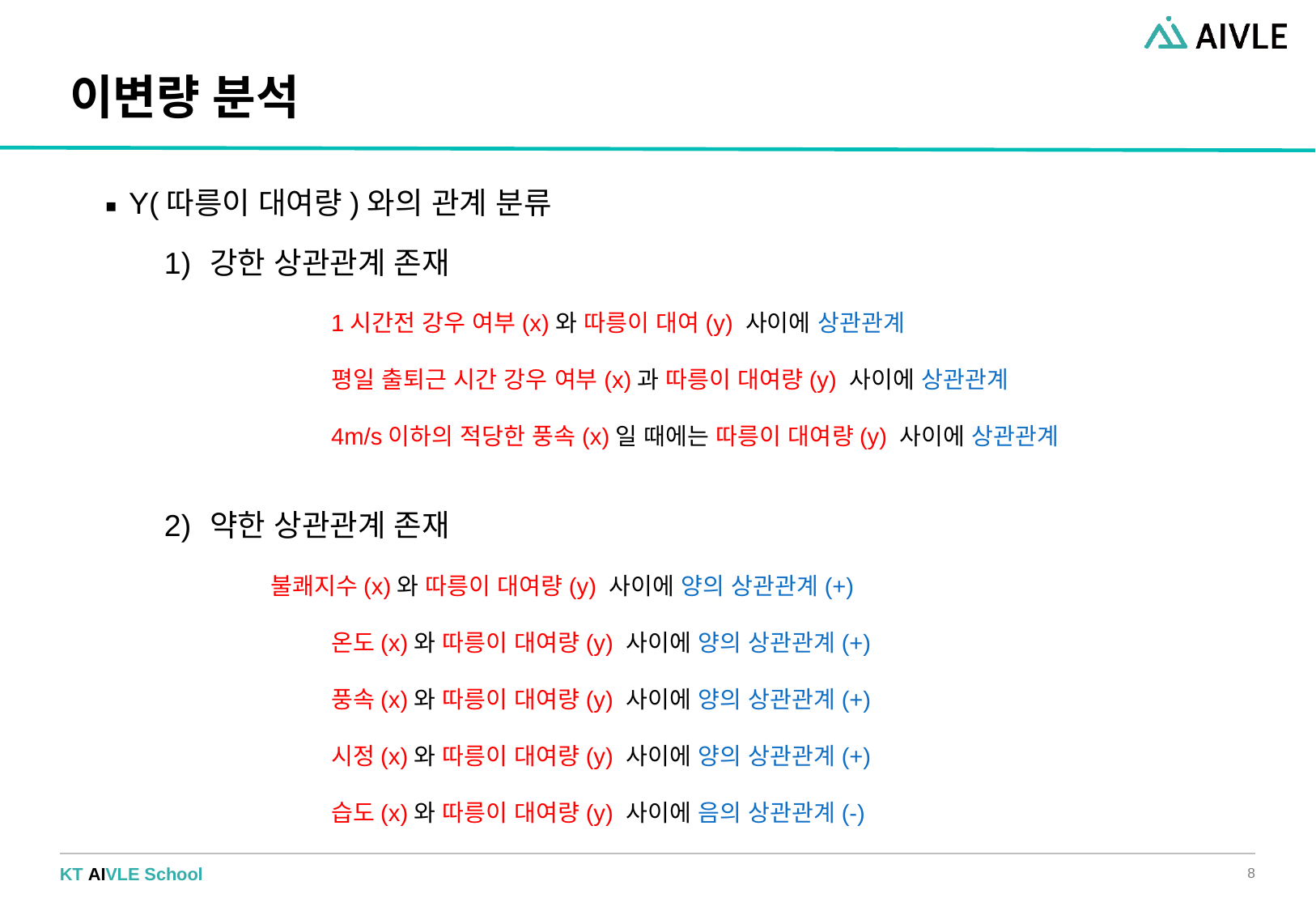

# 이변량 분석
Y(따릉이 대여량)와의 관계 분류

강한 상관관계 존재

	1시간전 강우 여부(x)와 따릉이 대여(y) 사이에 상관관계

	평일 출퇴근 시간 강우 여부(x)과 따릉이 대여량(y) 사이에 상관관계

	4m/s이하의 적당한 풍속(x)일 때에는 따릉이 대여량(y) 사이에 상관관계

약한 상관관계 존재

	불쾌지수(x)와 따릉이 대여량(y) 사이에 양의 상관관계(+)

	온도(x)와 따릉이 대여량(y) 사이에 양의 상관관계(+)

	풍속(x)와 따릉이 대여량(y) 사이에 양의 상관관계(+)

	시정(x)와 따릉이 대여량(y) 사이에 양의 상관관계(+)

	습도(x)와 따릉이 대여량(y) 사이에 음의 상관관계(-)